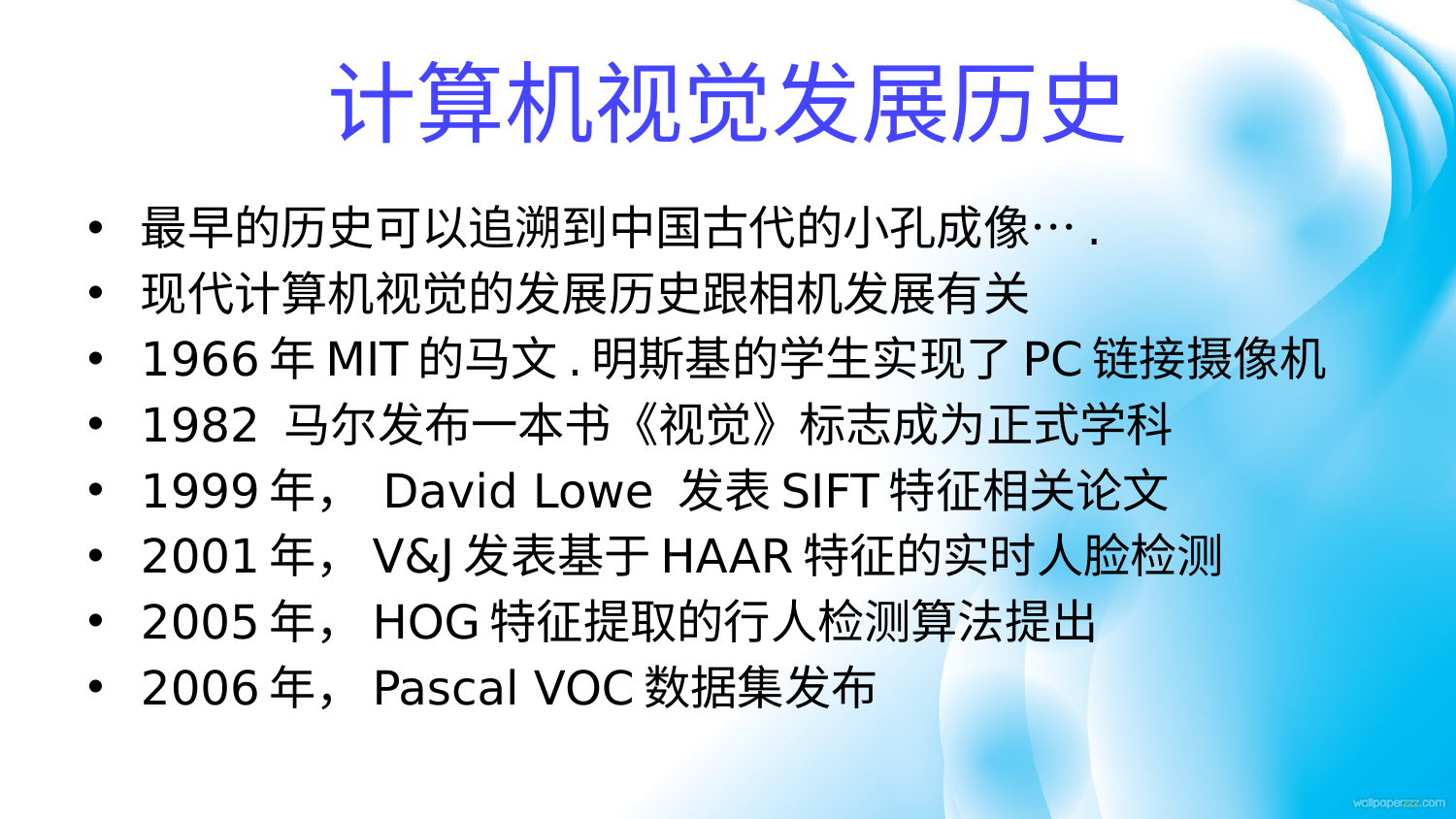

# 计算机视觉发展历史
最早的历史可以追溯到中国古代的小孔成像….
现代计算机视觉的发展历史跟相机发展有关
1966年MIT的马文.明斯基的学生实现了PC链接摄像机
1982 马尔发布一本书《视觉》标志成为正式学科
1999年， David Lowe 发表SIFT特征相关论文
2001年，V&J发表基于HAAR特征的实时人脸检测
2005年，HOG特征提取的行人检测算法提出
2006年，Pascal VOC数据集发布